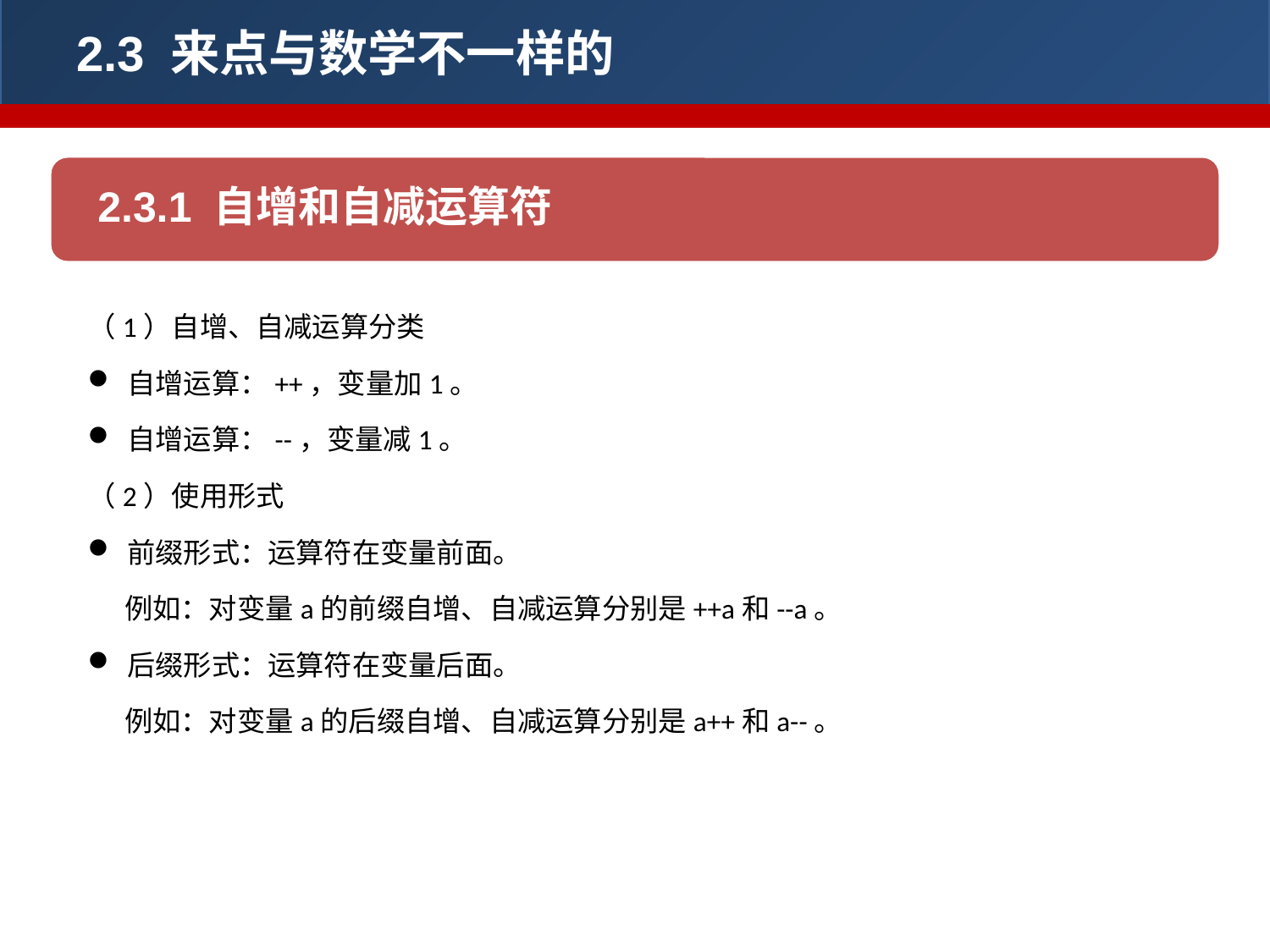

2.3 来点与数学不一样的
2.3.1 自增和自减运算符
（1）自增、自减运算分类
自增运算：++，变量加1。
自增运算：--，变量减1。
（2）使用形式
前缀形式：运算符在变量前面。
例如：对变量a的前缀自增、自减运算分别是++a和--a。
后缀形式：运算符在变量后面。
例如：对变量a的后缀自增、自减运算分别是a++和a--。